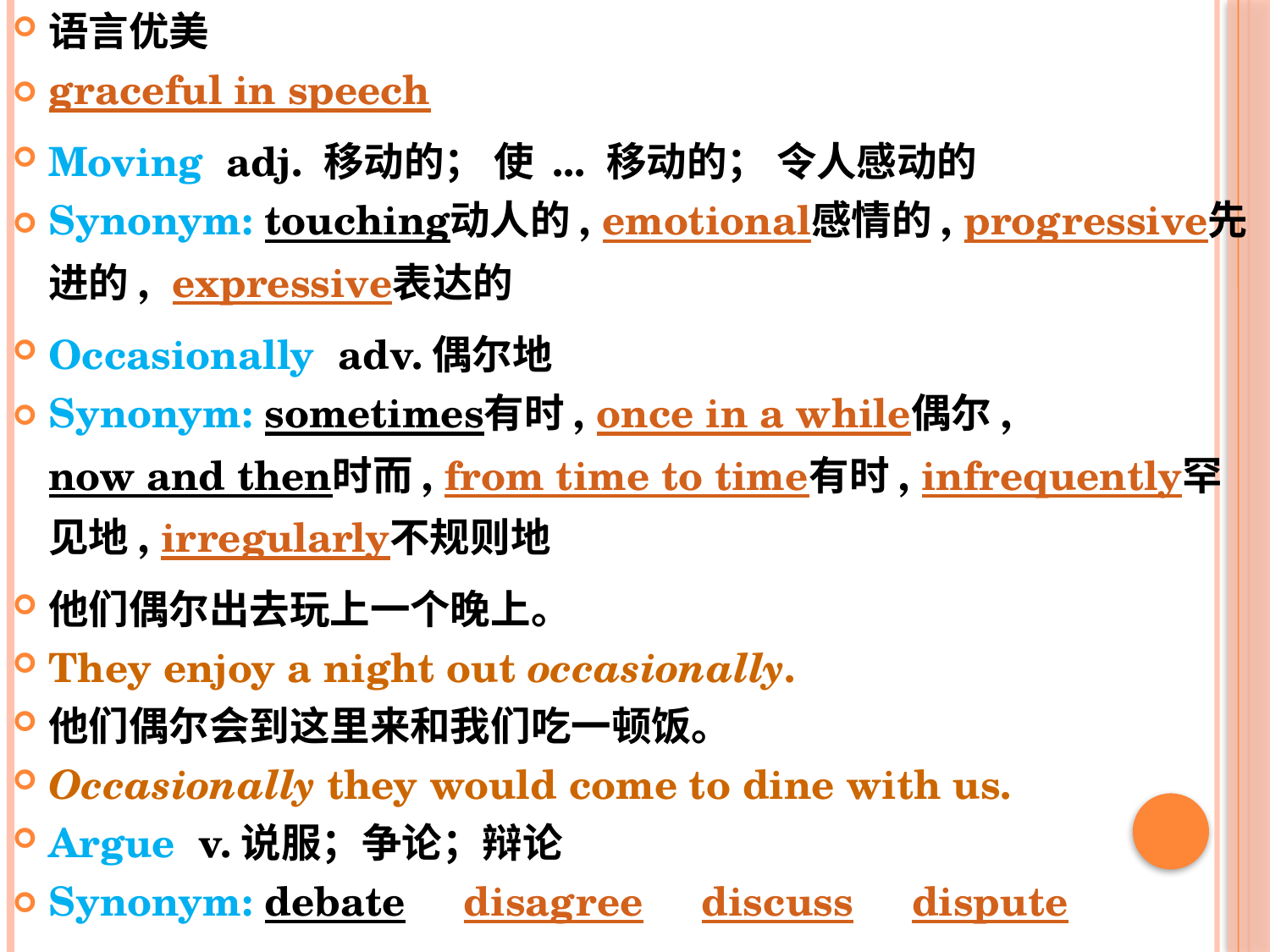

语言优美
graceful in speech
Moving  adj. 移动的； 使 ... 移动的； 令人感动的
Synonym: touching动人的, emotional感情的, progressive先进的,  expressive表达的
Occasionally  adv.偶尔地
Synonym: sometimes有时, once in a while偶尔, now and then时而, from time to time有时, infrequently罕见地, irregularly不规则地
他们偶尔出去玩上一个晚上。
They enjoy a night out occasionally.
他们偶尔会到这里来和我们吃一顿饭。
Occasionally they would come to dine with us.
Argue  v.说服；争论；辩论
Synonym: debate　 disagree　 discuss　 dispute